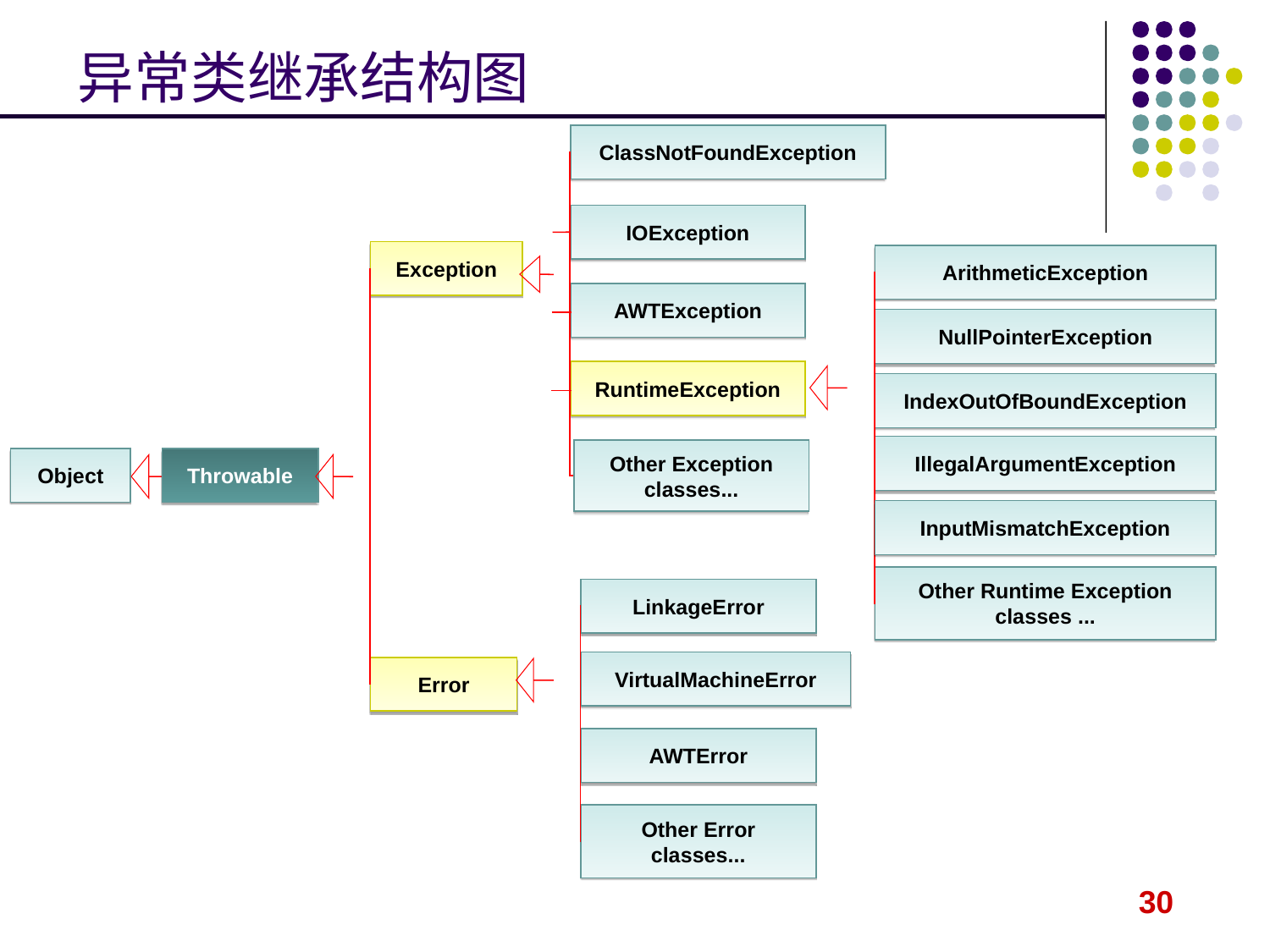

异常类继承结构图
ClassNotFoundException
IOException
Exception
ArithmeticException

AWTException
NullPointerException
RuntimeException

IndexOutOfBoundException
IllegalArgumentException
Other Exception classes...
Object
Throwable

InputMismatchException
Other Runtime Exception classes ...
LinkageError
VirtualMachineError
Error

AWTError
Other Error classes...